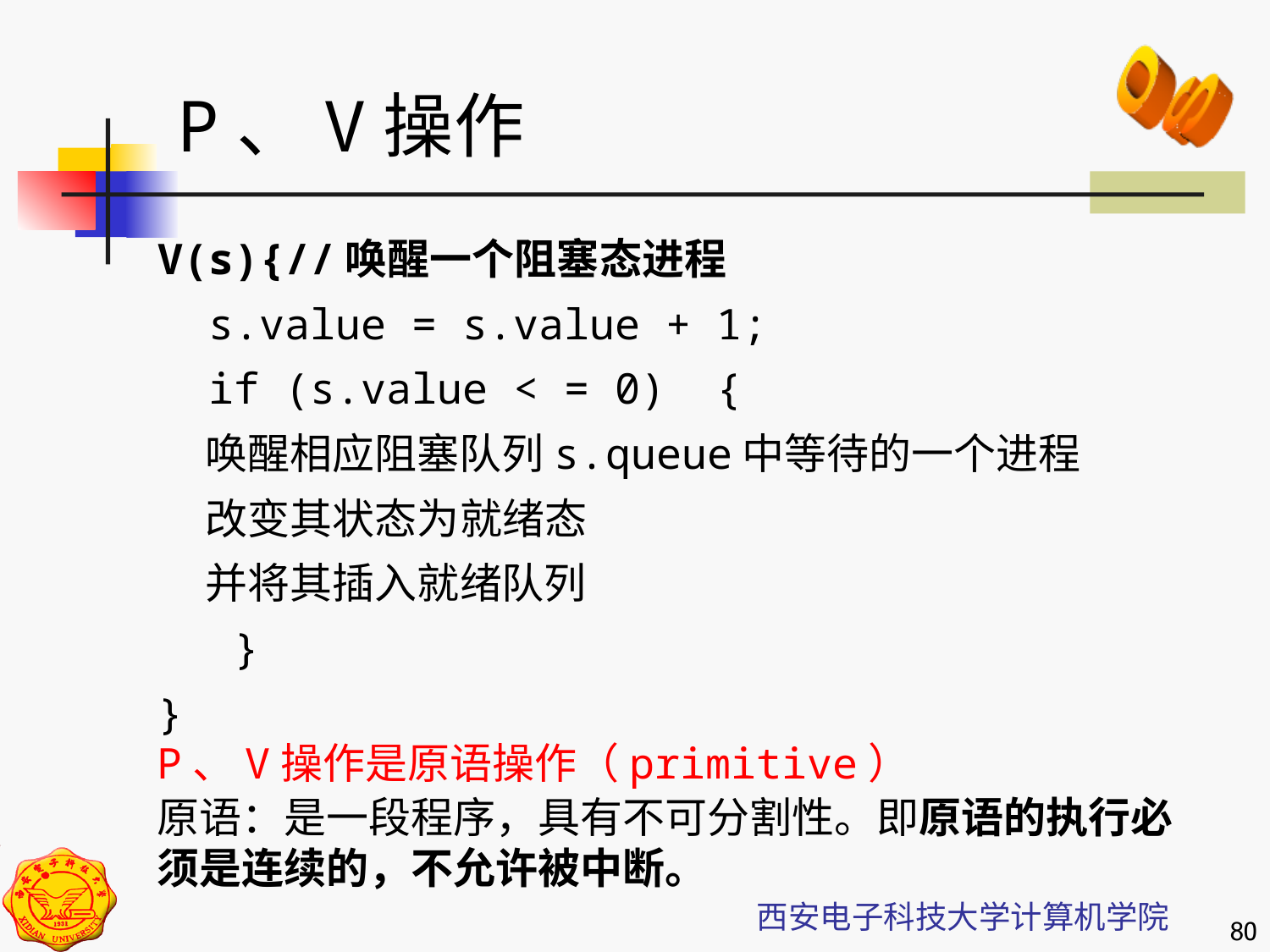

P、V操作
V(s){//唤醒一个阻塞态进程
  s.value = s.value + 1;
  if (s.value < = 0)  {
    唤醒相应阻塞队列s.queue中等待的一个进程
    改变其状态为就绪态
    并将其插入就绪队列
   }
}
P、V操作是原语操作（primitive）
原语：是一段程序，具有不可分割性。即原语的执行必须是连续的，不允许被中断。
80